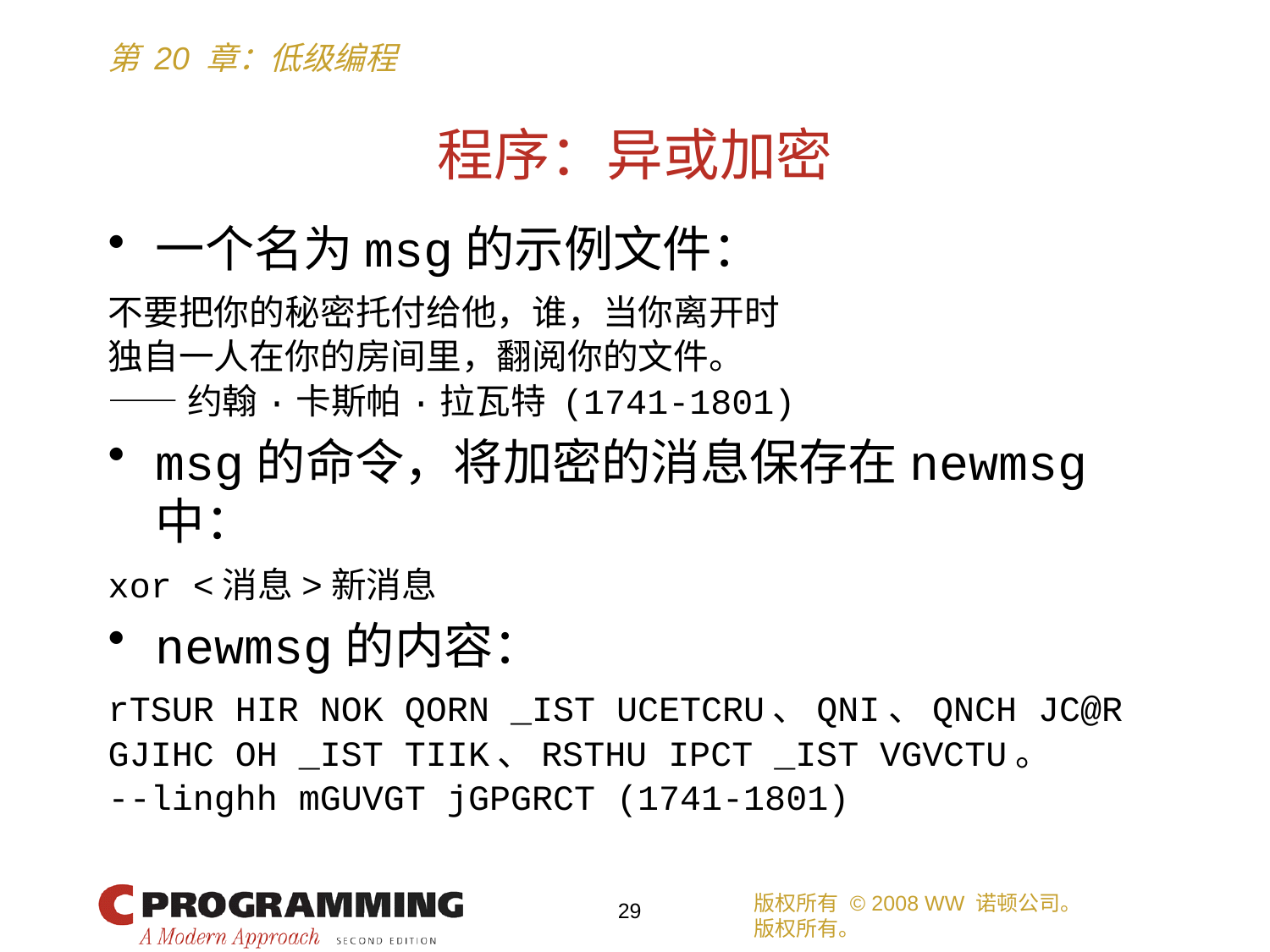

# 程序：异或加密
一个名为msg的示例文件：
不要把你的秘密托付给他，谁，当你离开时
独自一人在你的房间里，翻阅你的文件。
——约翰·卡斯帕·拉瓦特 (1741-1801)
msg的命令，将加密的消息保存在newmsg中：
xor <消息>新消息
newmsg的内容：
rTSUR HIR NOK QORN _IST UCETCRU、QNI、QNCH JC@R
GJIHC OH _IST TIIK、RSTHU IPCT _IST VGVCTU。
--linghh mGUVGT jGPGRCT (1741-1801)
版权所有 © 2008 WW 诺顿公司。
版权所有。
29